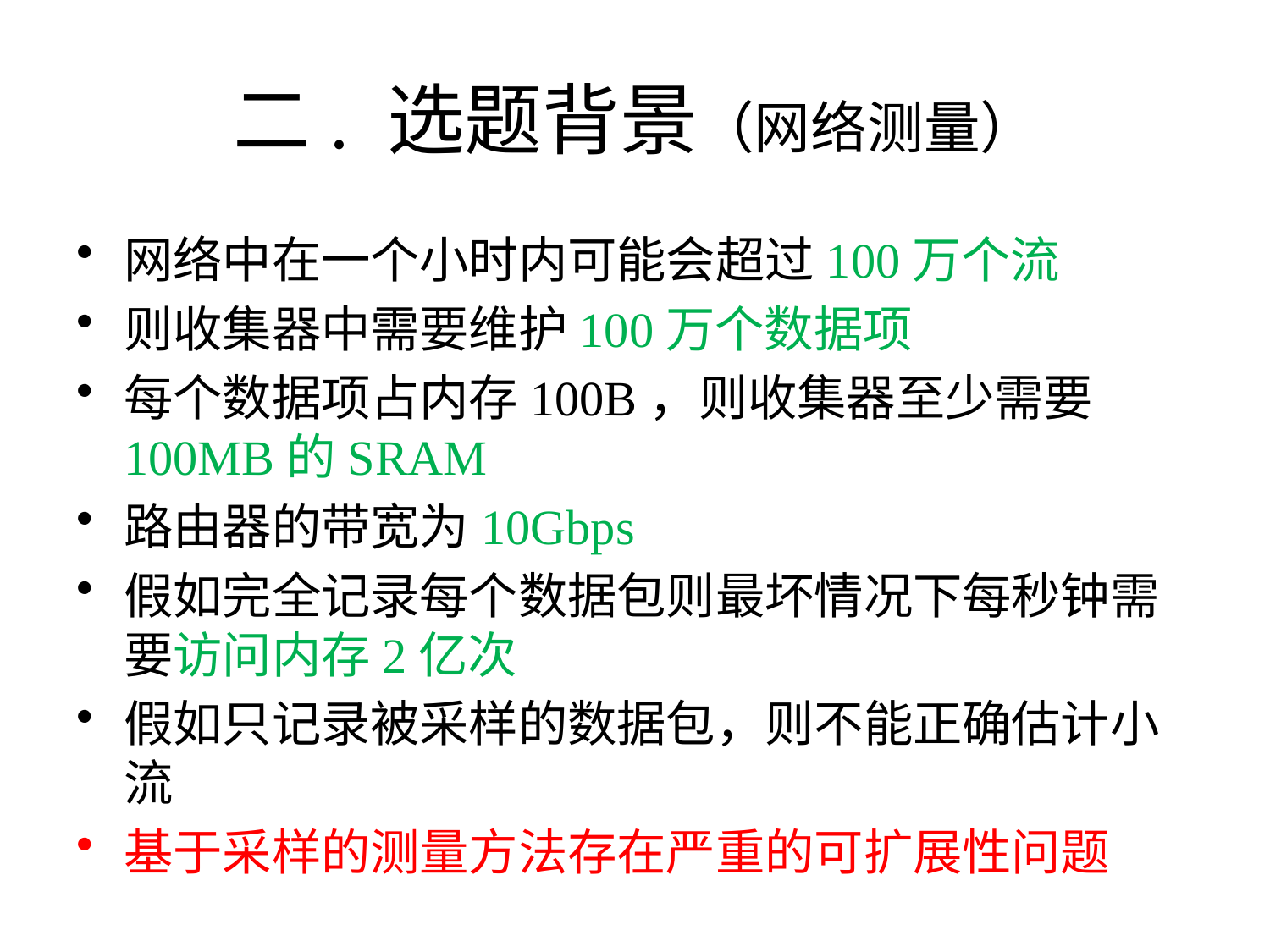

# 二. 选题背景（网络测量）
网络中在一个小时内可能会超过100万个流
则收集器中需要维护100万个数据项
每个数据项占内存100B，则收集器至少需要100MB的SRAM
路由器的带宽为10Gbps
假如完全记录每个数据包则最坏情况下每秒钟需要访问内存2亿次
假如只记录被采样的数据包，则不能正确估计小流
基于采样的测量方法存在严重的可扩展性问题